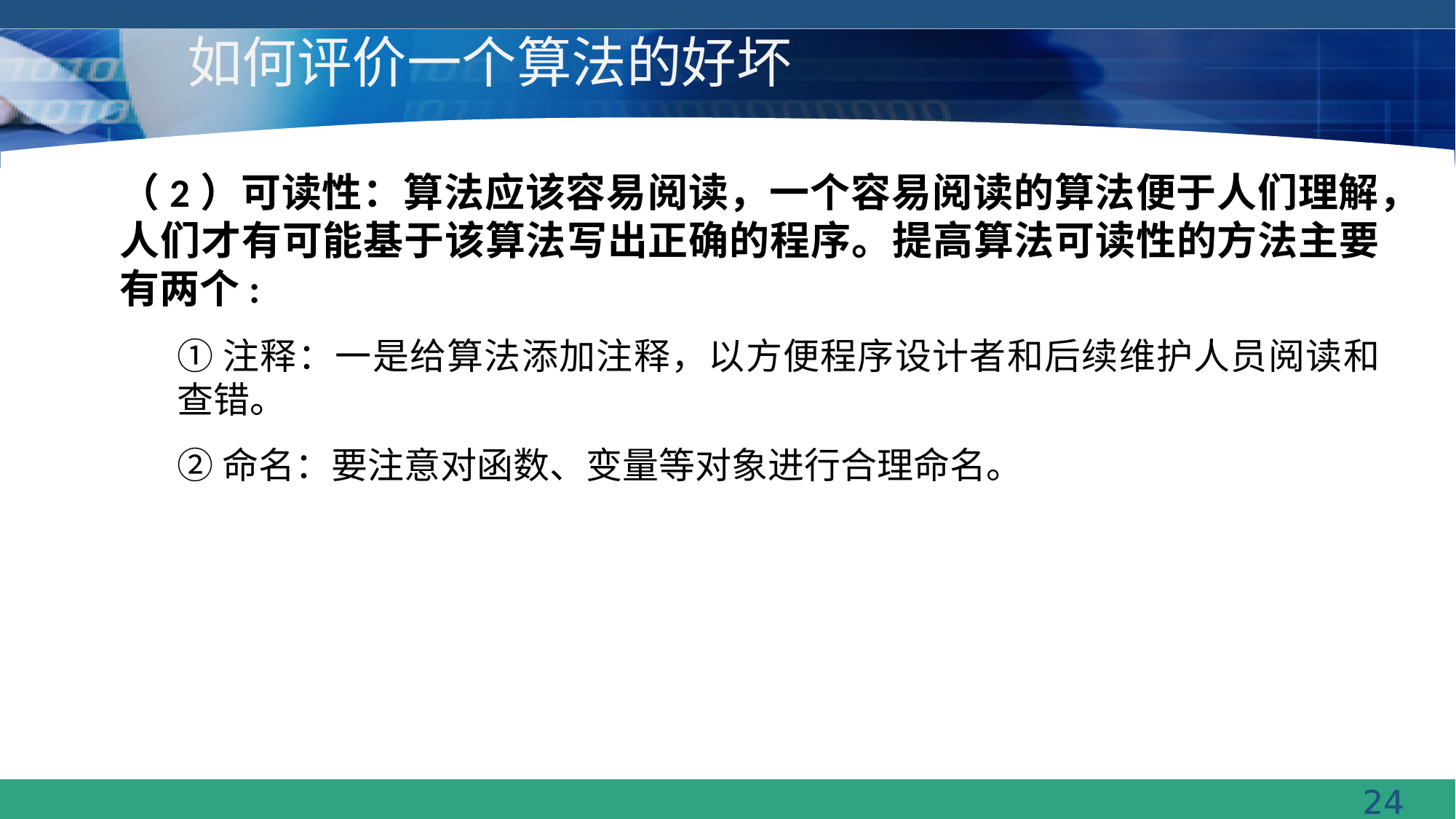

# 如何评价一个算法的好坏
（2）可读性：算法应该容易阅读，一个容易阅读的算法便于人们理解，人们才有可能基于该算法写出正确的程序。提高算法可读性的方法主要有两个:
①注释：一是给算法添加注释，以方便程序设计者和后续维护人员阅读和查错。
②命名：要注意对函数、变量等对象进行合理命名。